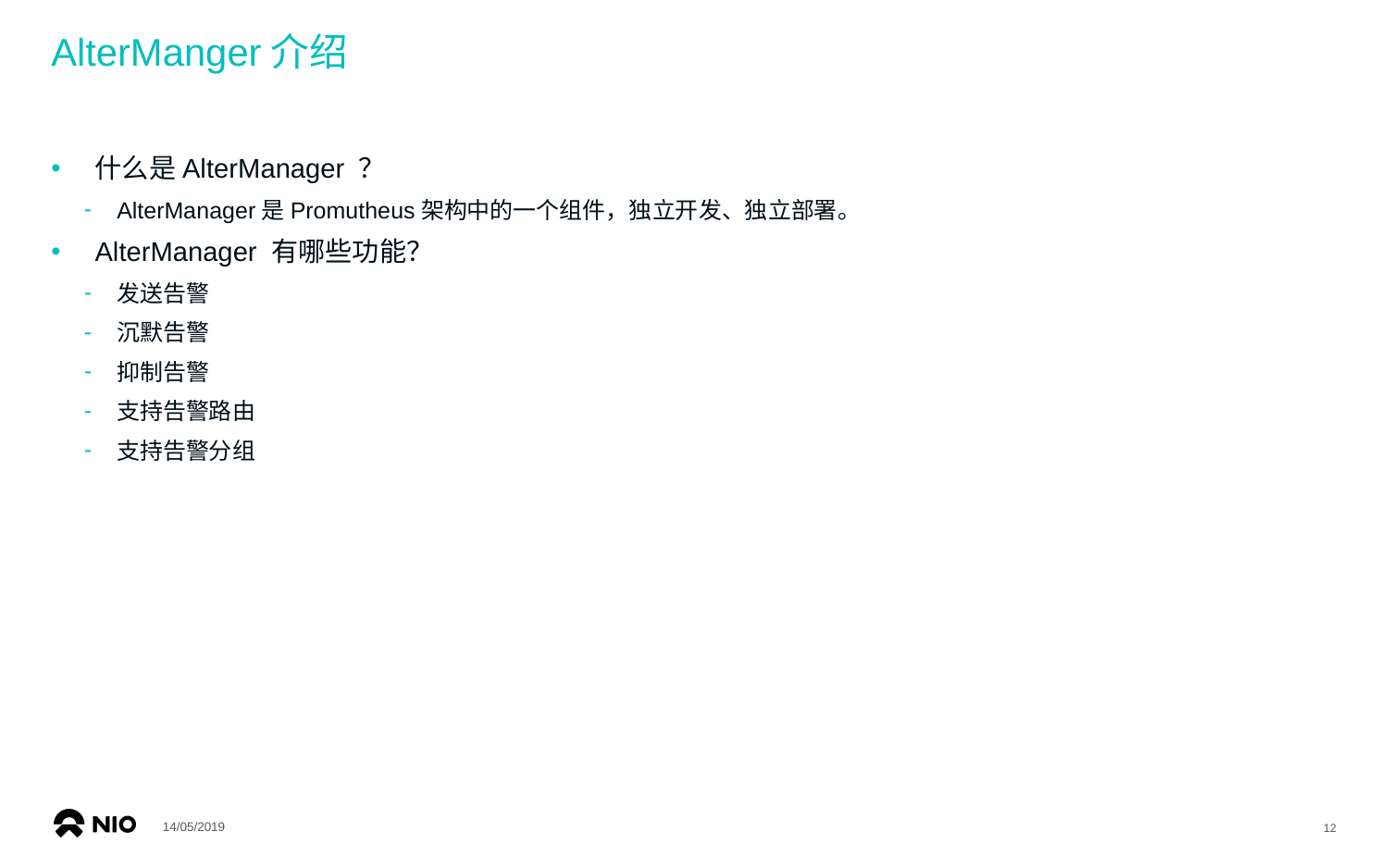

# AlterManger介绍
什么是AlterManager ？
AlterManager是Promutheus架构中的一个组件，独立开发、独立部署。
AlterManager 有哪些功能？
发送告警
沉默告警
抑制告警
支持告警路由
支持告警分组

14/05/2019

12